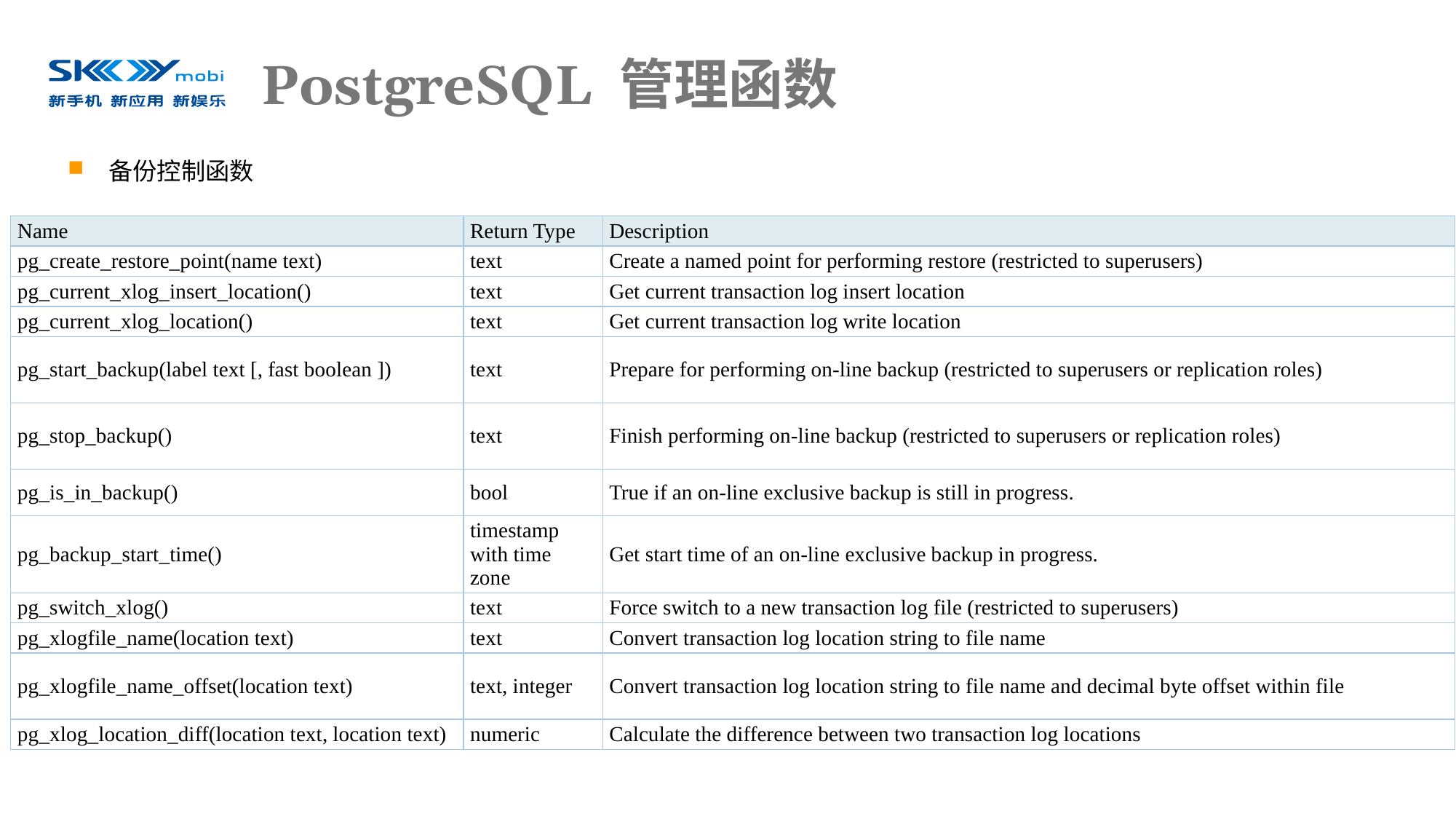

# PostgreSQL 管理函数
备份控制函数

| Name | Return Type | Description |
| --- | --- | --- |
| pg\_create\_restore\_point(name text) | text | Create a named point for performing restore (restricted to superusers) |
| pg\_current\_xlog\_insert\_location() | text | Get current transaction log insert location |
| pg\_current\_xlog\_location() | text | Get current transaction log write location |
| pg\_start\_backup(label text [, fast boolean ]) | text | Prepare for performing on-line backup (restricted to superusers or replication roles) |
| pg\_stop\_backup() | text | Finish performing on-line backup (restricted to superusers or replication roles) |
| pg\_is\_in\_backup() | bool | True if an on-line exclusive backup is still in progress. |
| pg\_backup\_start\_time() | timestamp with time zone | Get start time of an on-line exclusive backup in progress. |
| pg\_switch\_xlog() | text | Force switch to a new transaction log file (restricted to superusers) |
| pg\_xlogfile\_name(location text) | text | Convert transaction log location string to file name |
| pg\_xlogfile\_name\_offset(location text) | text, integer | Convert transaction log location string to file name and decimal byte offset within file |
| pg\_xlog\_location\_diff(location text, location text) | numeric | Calculate the difference between two transaction log locations |